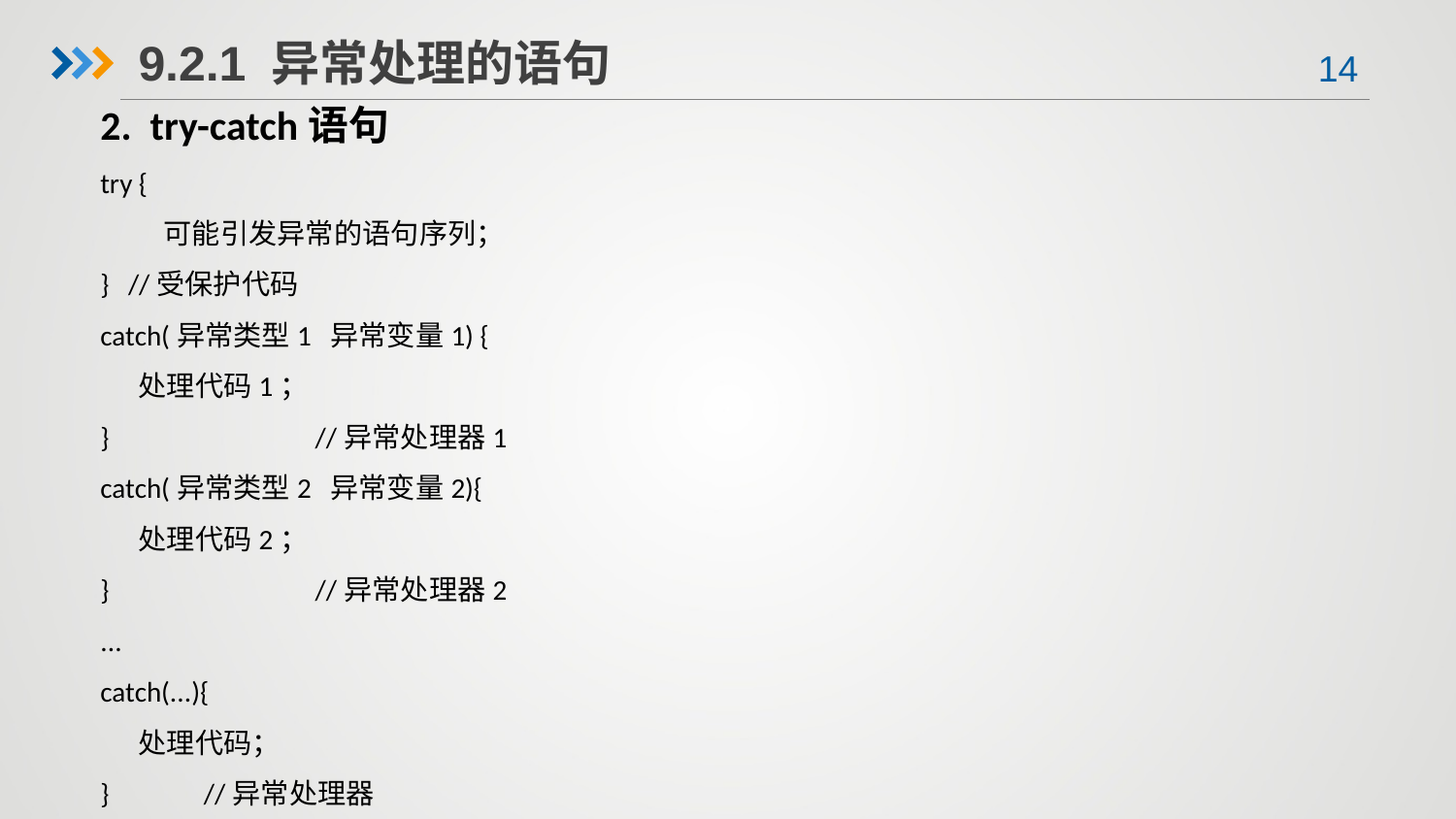

9.2.1 异常处理的语句
2.  try-catch语句
try {
         可能引发异常的语句序列；
}   //受保护代码
catch(异常类型1  异常变量1) {
     处理代码1；
}	           //异常处理器1
catch(异常类型2  异常变量2){
     处理代码2；
}	           //异常处理器2
...
catch(...){
     处理代码；
}               //异常处理器